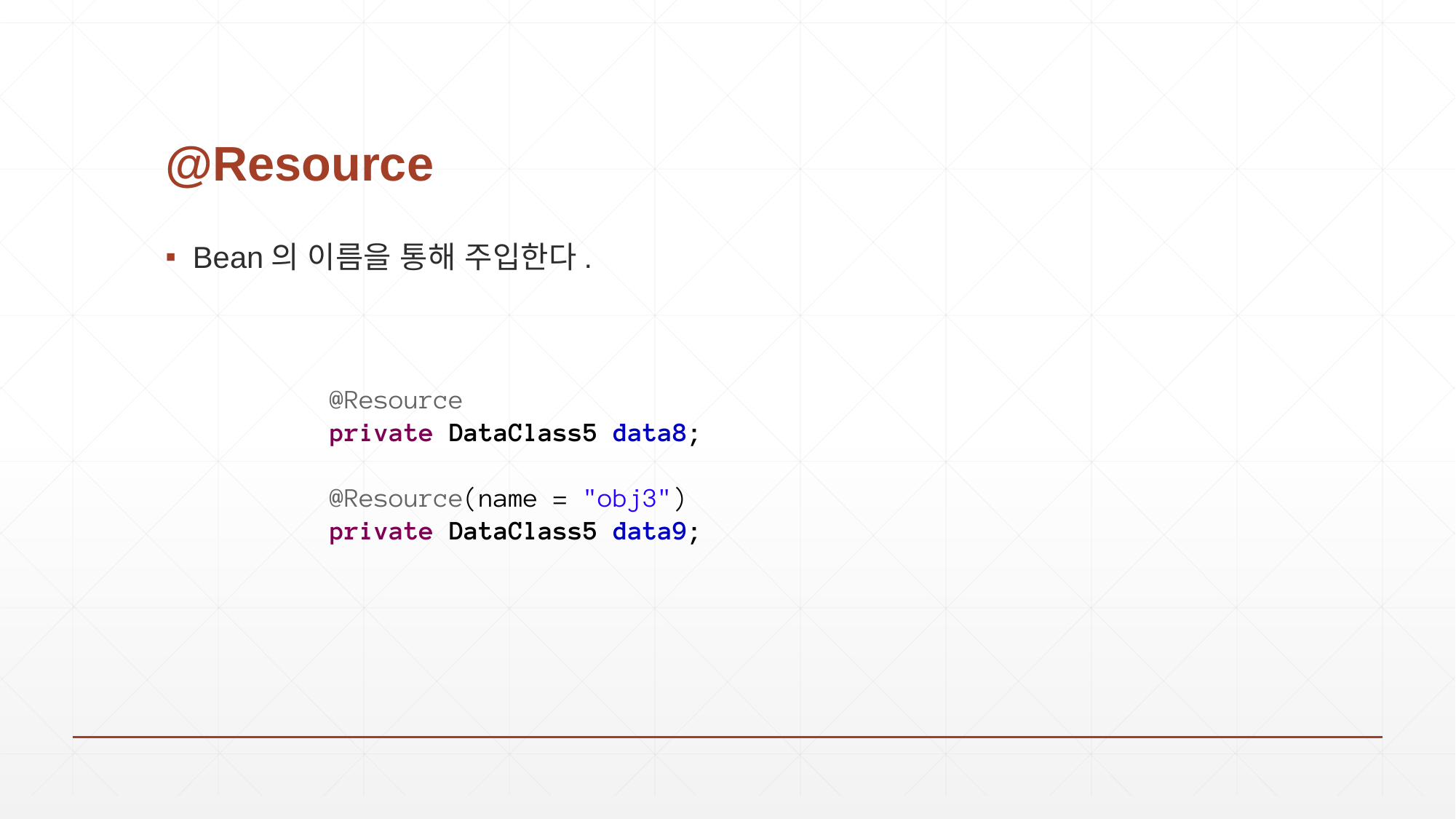

# @Resource
Bean의 이름을 통해 주입한다.
@Resource
private DataClass5 data8;

@Resource(name = "obj3")
private DataClass5 data9;